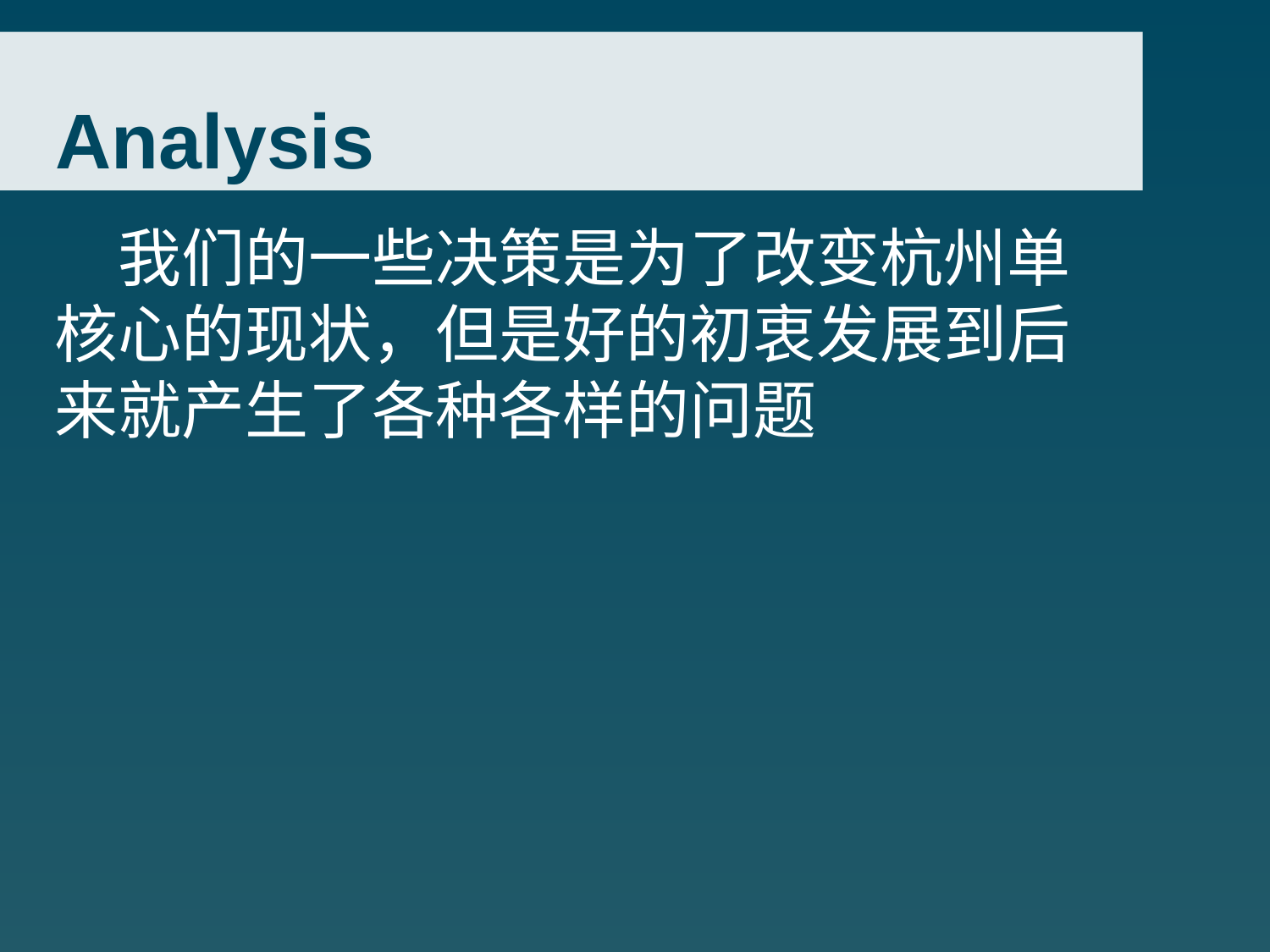

# Analysis
我们的一些决策是为了改变杭州单核心的现状，但是好的初衷发展到后来就产生了各种各样的问题